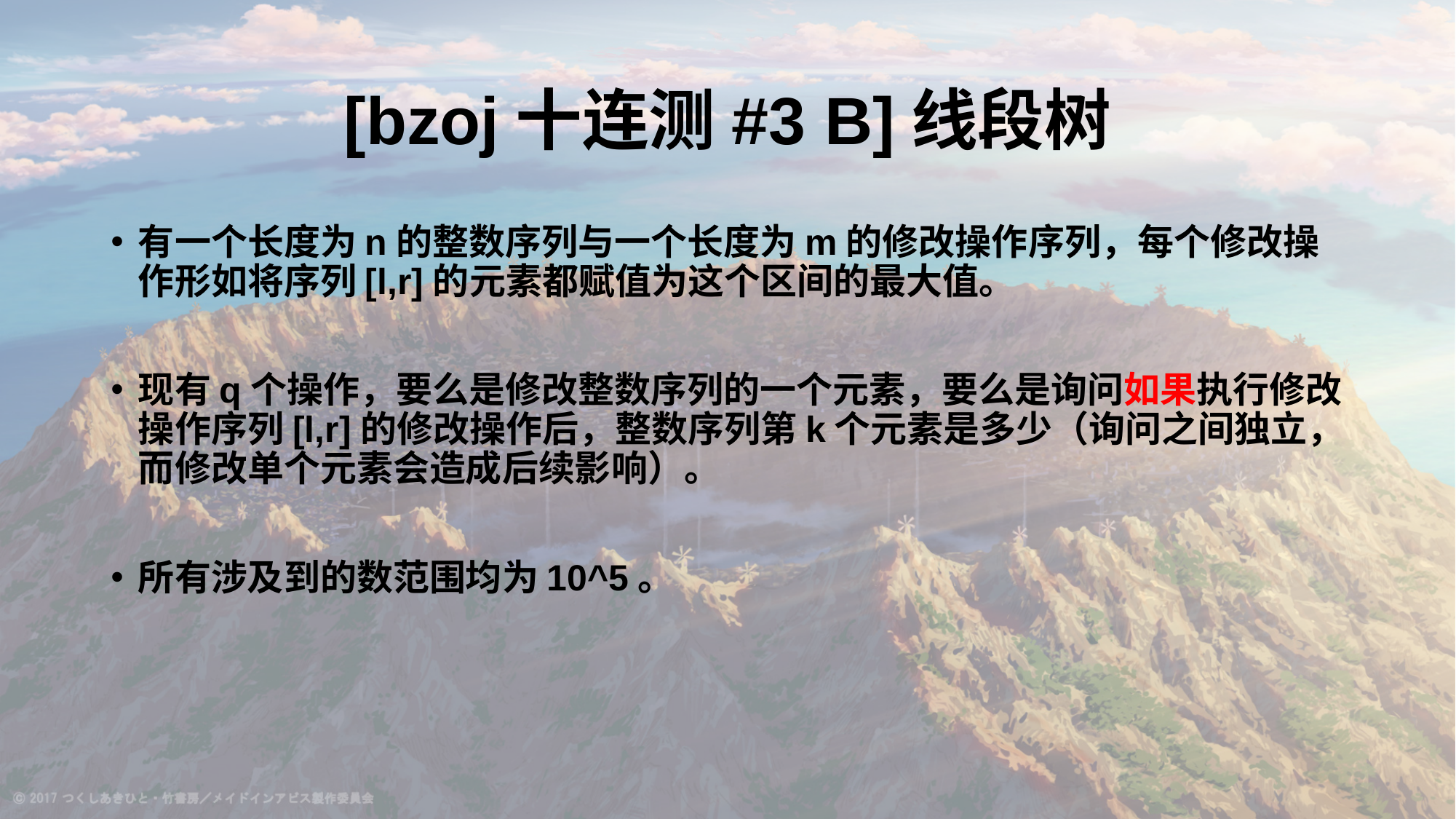

# [bzoj十连测#3 B]线段树
有一个长度为n的整数序列与一个长度为m的修改操作序列，每个修改操作形如将序列[l,r]的元素都赋值为这个区间的最大值。

现有q个操作，要么是修改整数序列的一个元素，要么是询问如果执行修改操作序列[l,r]的修改操作后，整数序列第k个元素是多少（询问之间独立，而修改单个元素会造成后续影响）。

所有涉及到的数范围均为10^5。